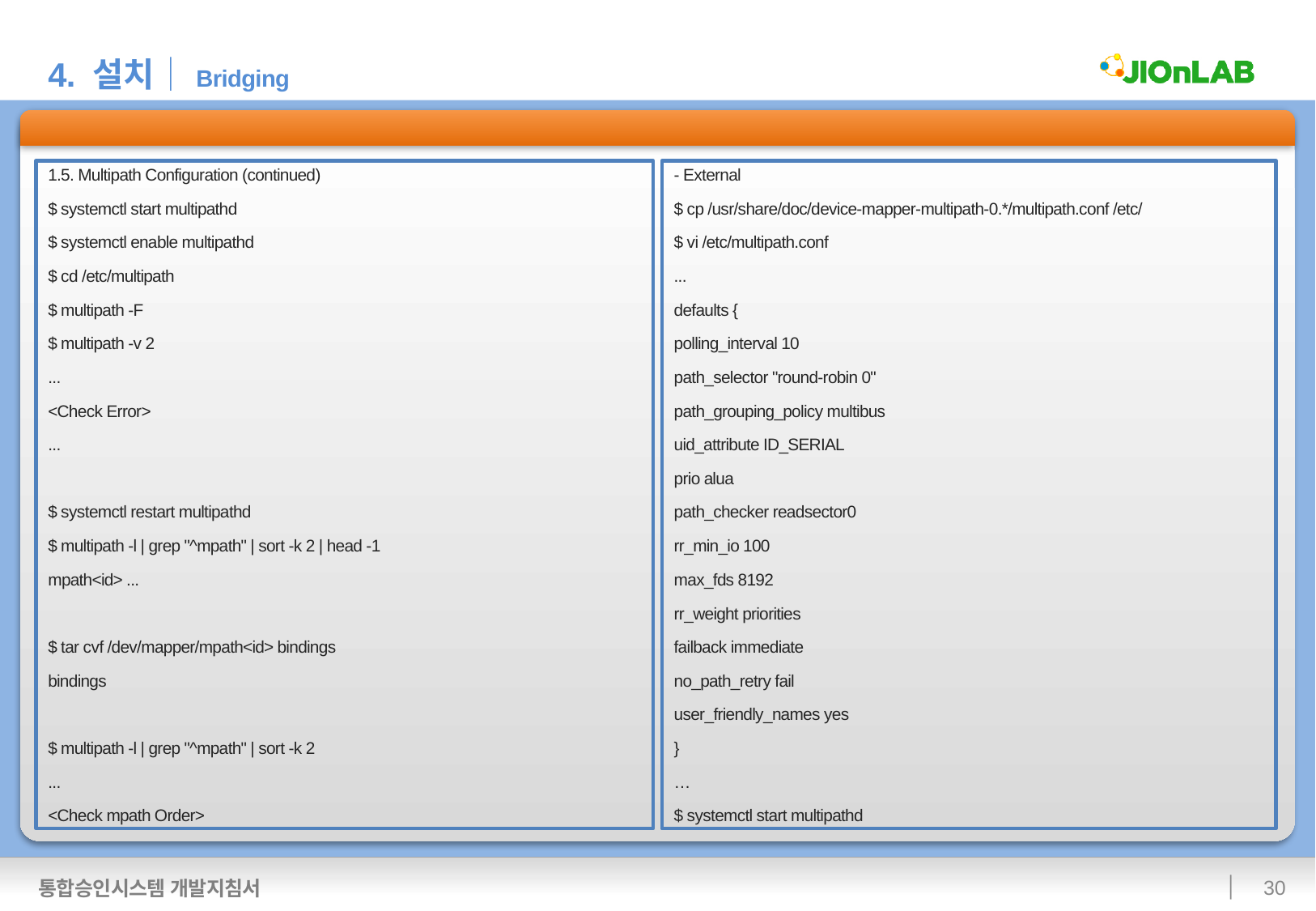

4. 설치│Bridging

통합승인시스템 설치

1.5. Multipath Configuration (continued)
$ systemctl start multipathd
$ systemctl enable multipathd
$ cd /etc/multipath
$ multipath -F
$ multipath -v 2
...
<Check Error>
...

$ systemctl restart multipathd
$ multipath -l | grep "^mpath" | sort -k 2 | head -1
mpath<id> ...

$ tar cvf /dev/mapper/mpath<id> bindings
bindings

$ multipath -l | grep "^mpath" | sort -k 2
...
<Check mpath Order>
- External
$ cp /usr/share/doc/device-mapper-multipath-0.*/multipath.conf /etc/
$ vi /etc/multipath.conf
...
defaults {
polling_interval 10
path_selector "round-robin 0"
path_grouping_policy multibus
uid_attribute ID_SERIAL
prio alua
path_checker readsector0
rr_min_io 100
max_fds 8192
rr_weight priorities
failback immediate
no_path_retry fail
user_friendly_names yes
}
…
$ systemctl start multipathd
 30